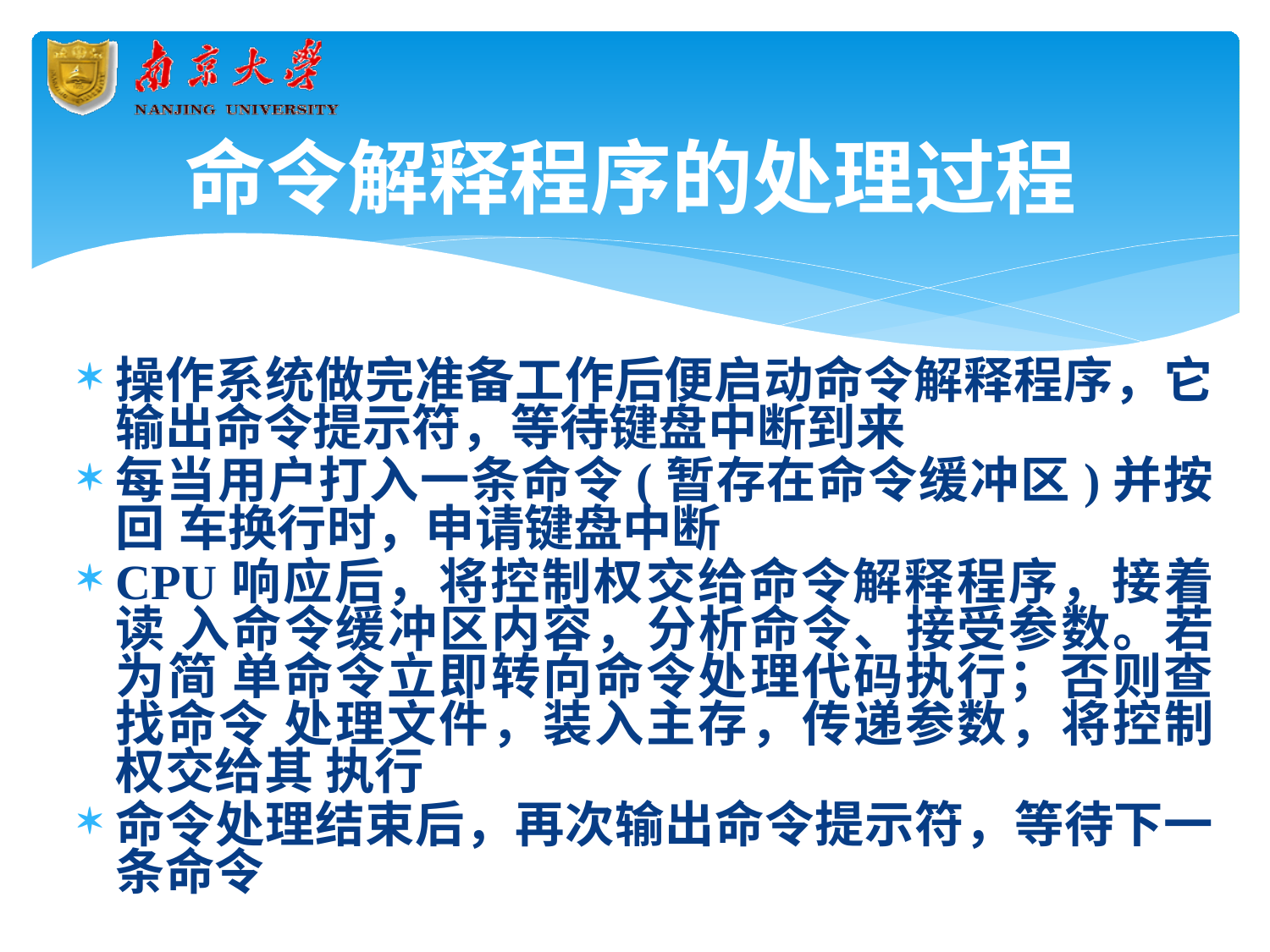

# 命令解释程序的处理过程
操作系统做完准备工作后便启动命令解释程序，它 输出命令提示符，等待键盘中断到来
每当用户打入一条命令(暂存在命令缓冲区)并按回 车换行时，申请键盘中断
CPU响应后，将控制权交给命令解释程序，接着读 入命令缓冲区内容，分析命令、接受参数。若为简 单命令立即转向命令处理代码执行；否则查找命令 处理文件，装入主存，传递参数，将控制权交给其 执行
命令处理结束后，再次输出命令提示符，等待下一 条命令